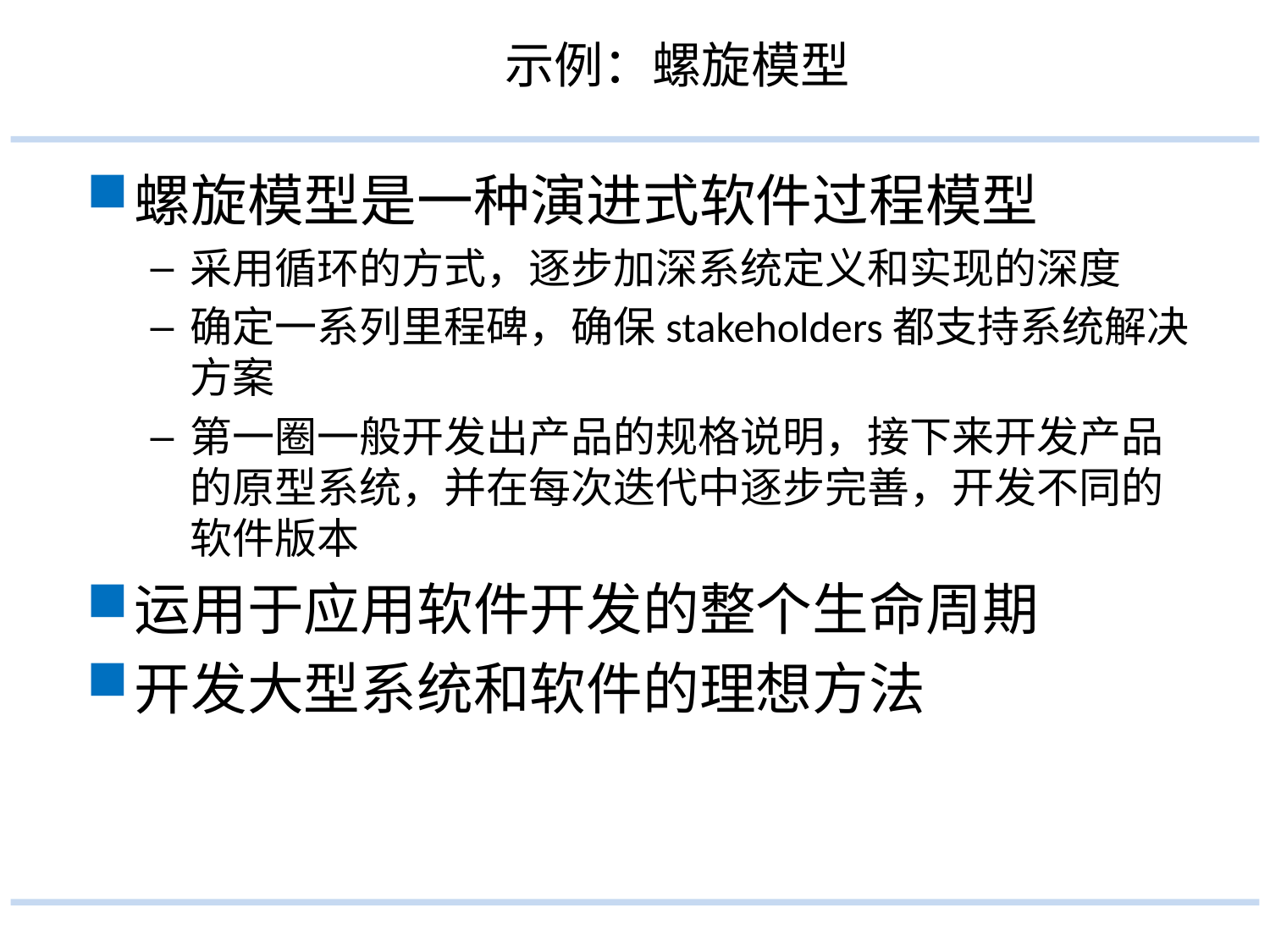

# 示例：螺旋模型
螺旋模型是一种演进式软件过程模型
采用循环的方式，逐步加深系统定义和实现的深度
确定一系列里程碑，确保stakeholders都支持系统解决方案
第一圈一般开发出产品的规格说明，接下来开发产品的原型系统，并在每次迭代中逐步完善，开发不同的软件版本
运用于应用软件开发的整个生命周期
开发大型系统和软件的理想方法
34